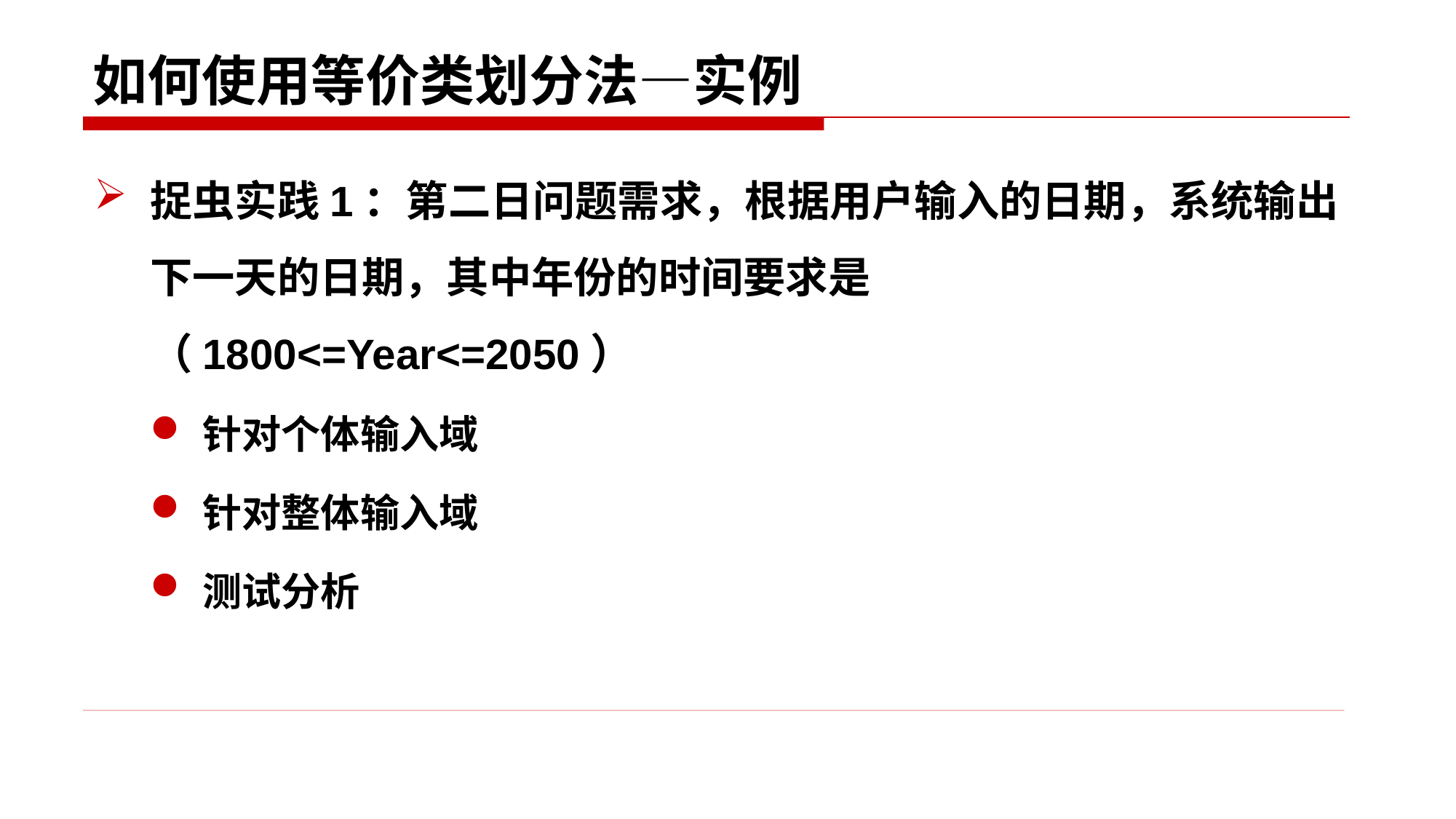

# 如何使用等价类划分法—实例
捉虫实践1：第二日问题需求，根据用户输入的日期，系统输出下一天的日期，其中年份的时间要求是（1800<=Year<=2050）
针对个体输入域
针对整体输入域
测试分析